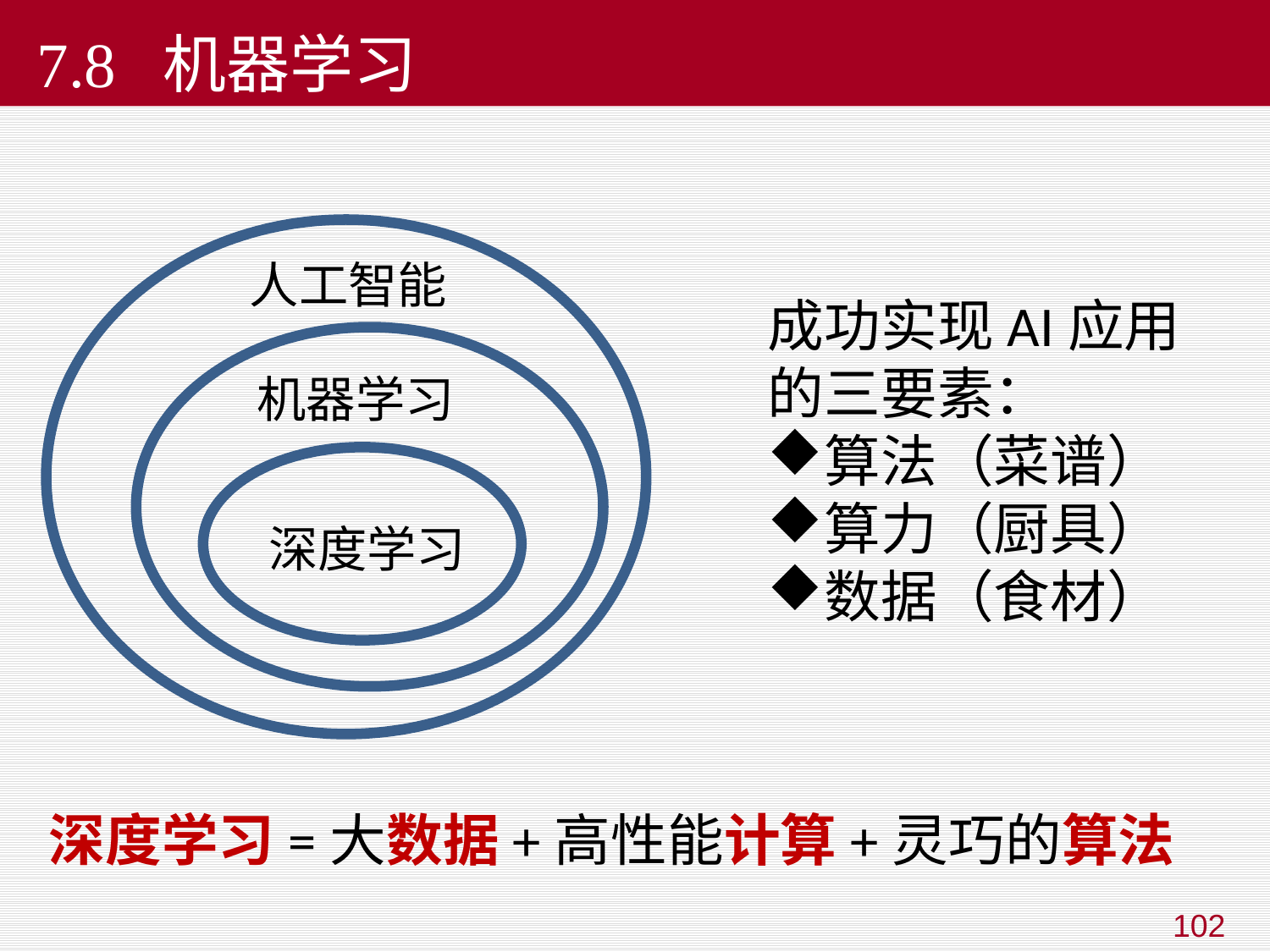

7.8  机器学习

人工智能
成功实现AI应用
的三要素：
算法（菜谱）
算力（厨具）
数据（食材）

机器学习

深度学习
深度学习=大数据+高性能计算+灵巧的算法
102